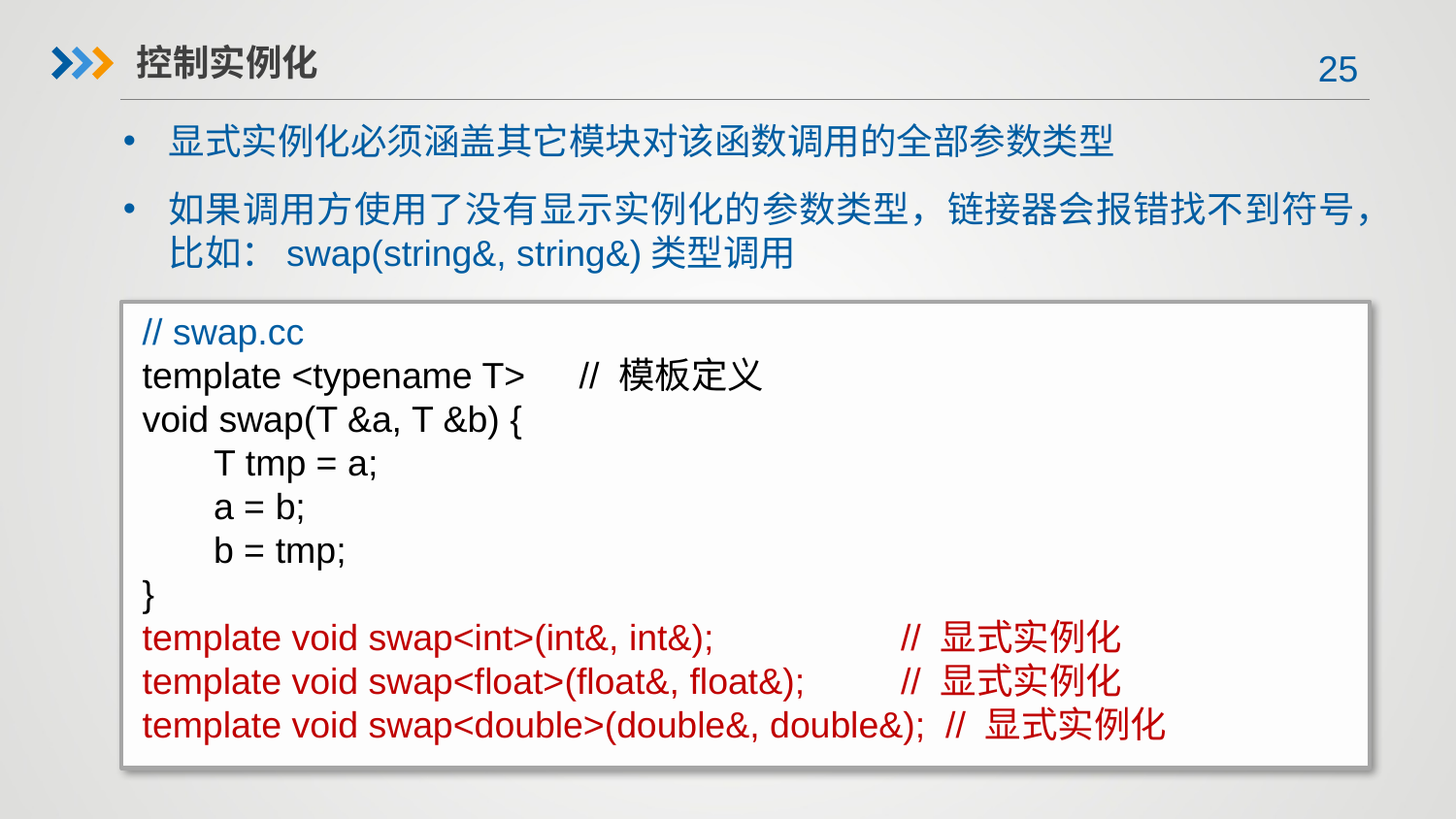

控制实例化
显式实例化必须涵盖其它模块对该函数调用的全部参数类型
如果调用方使用了没有显示实例化的参数类型，链接器会报错找不到符号，比如：swap(string&, string&)类型调用

// swap.cc
template <typename T>	// 模板定义
void swap(T &a, T &b) {
       T tmp = a;
       a = b;
       b = tmp;
}
template void swap<int>(int&, int&);		   // 显式实例化
template void swap<float>(float&, float&);	   // 显式实例化
template void swap<double>(double&, double&);  // 显式实例化